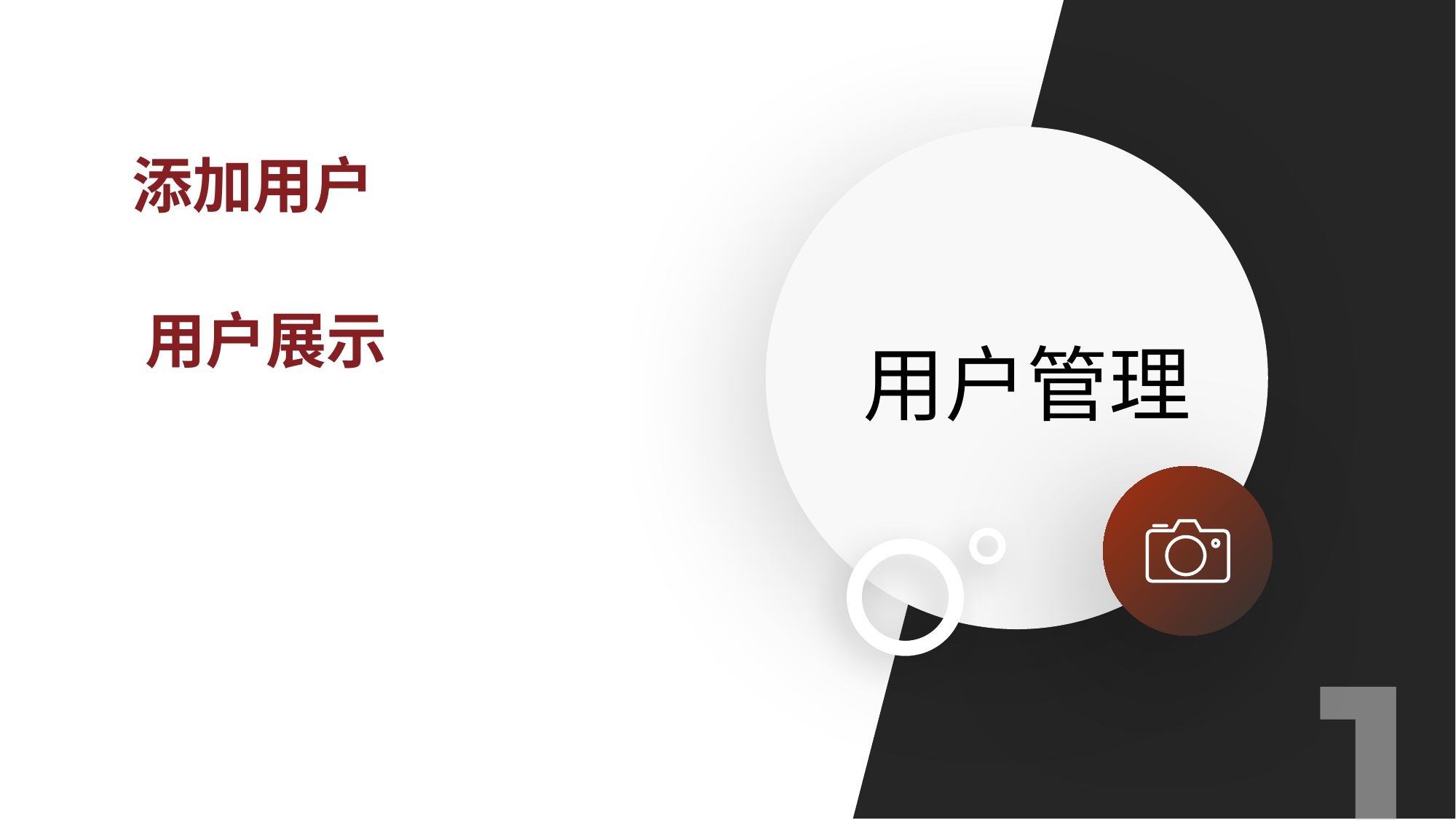

添加用户
用户展示
Subtitle Text Goes Here
用户管理

产 品 策 略 1
产 品 策 略 2

12